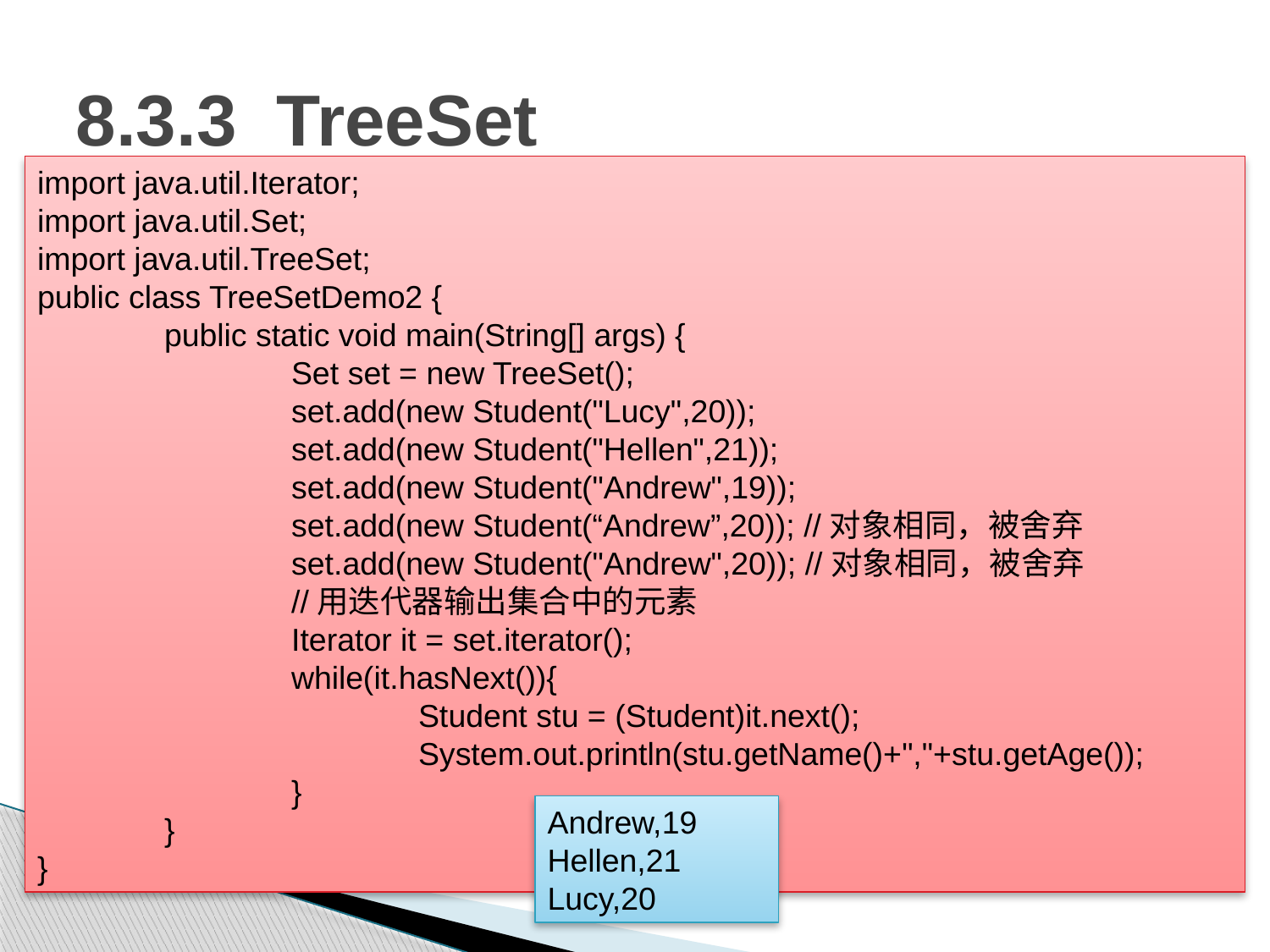

# 8.3.3  TreeSet
import java.util.Iterator;
import java.util.Set;
import java.util.TreeSet;
public class TreeSetDemo2 {
	public static void main(String[] args) {
		Set set = new TreeSet();
		set.add(new Student("Lucy",20));
		set.add(new Student("Hellen",21));
		set.add(new Student("Andrew",19));
		set.add(new Student(“Andrew”,20)); //对象相同，被舍弃
		set.add(new Student("Andrew",20)); //对象相同，被舍弃
		//用迭代器输出集合中的元素
		Iterator it = set.iterator();
		while(it.hasNext()){
			Student stu = (Student)it.next();
			System.out.println(stu.getName()+","+stu.getAge());
		}
	}
}
Andrew,19
Hellen,21
Lucy,20